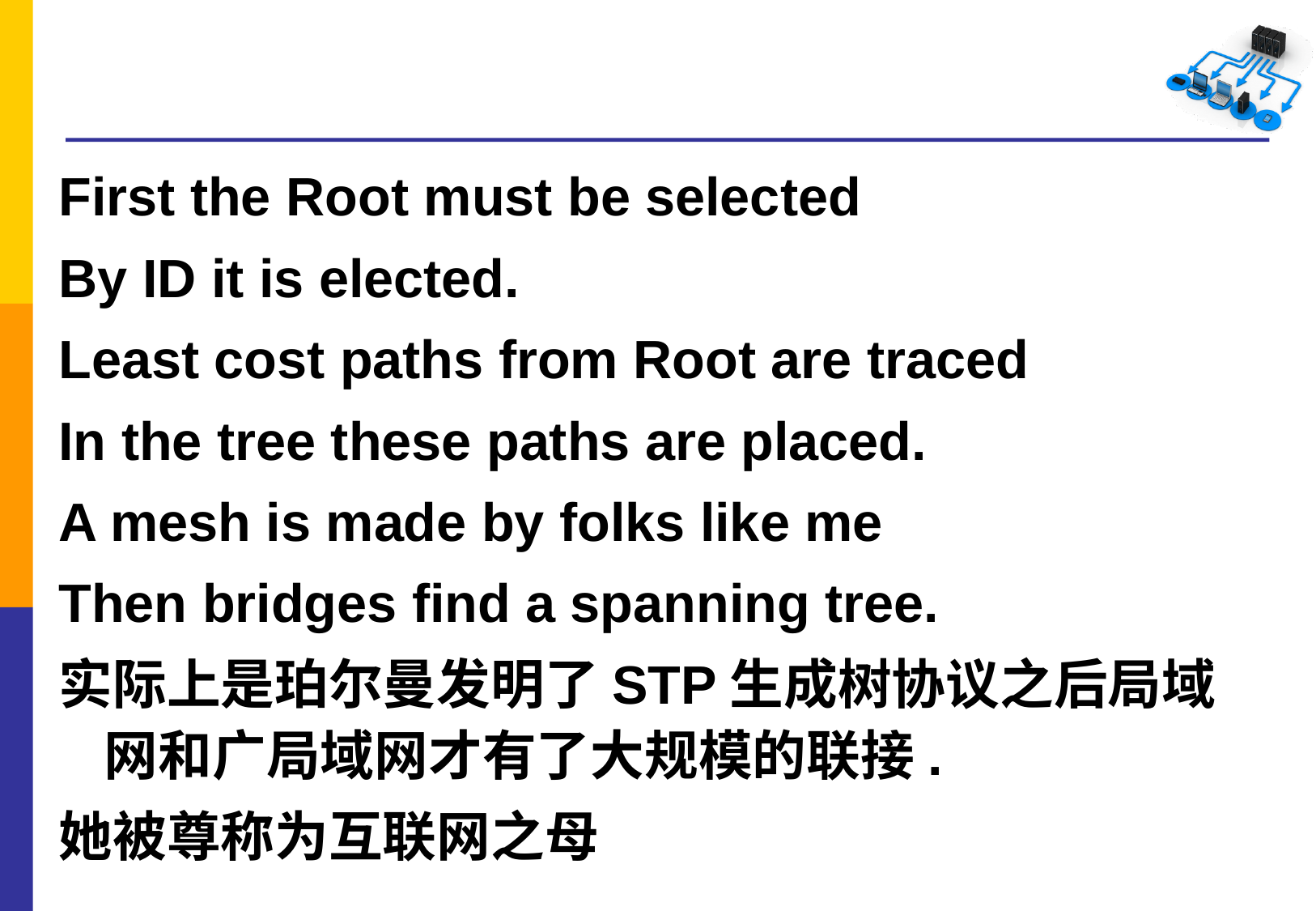

#
First the Root must be selected
By ID it is elected.
Least cost paths from Root are traced
In the tree these paths are placed.
A mesh is made by folks like me
Then bridges find a spanning tree.
实际上是珀尔曼发明了STP生成树协议之后局域网和广局域网才有了大规模的联接.
她被尊称为互联网之母